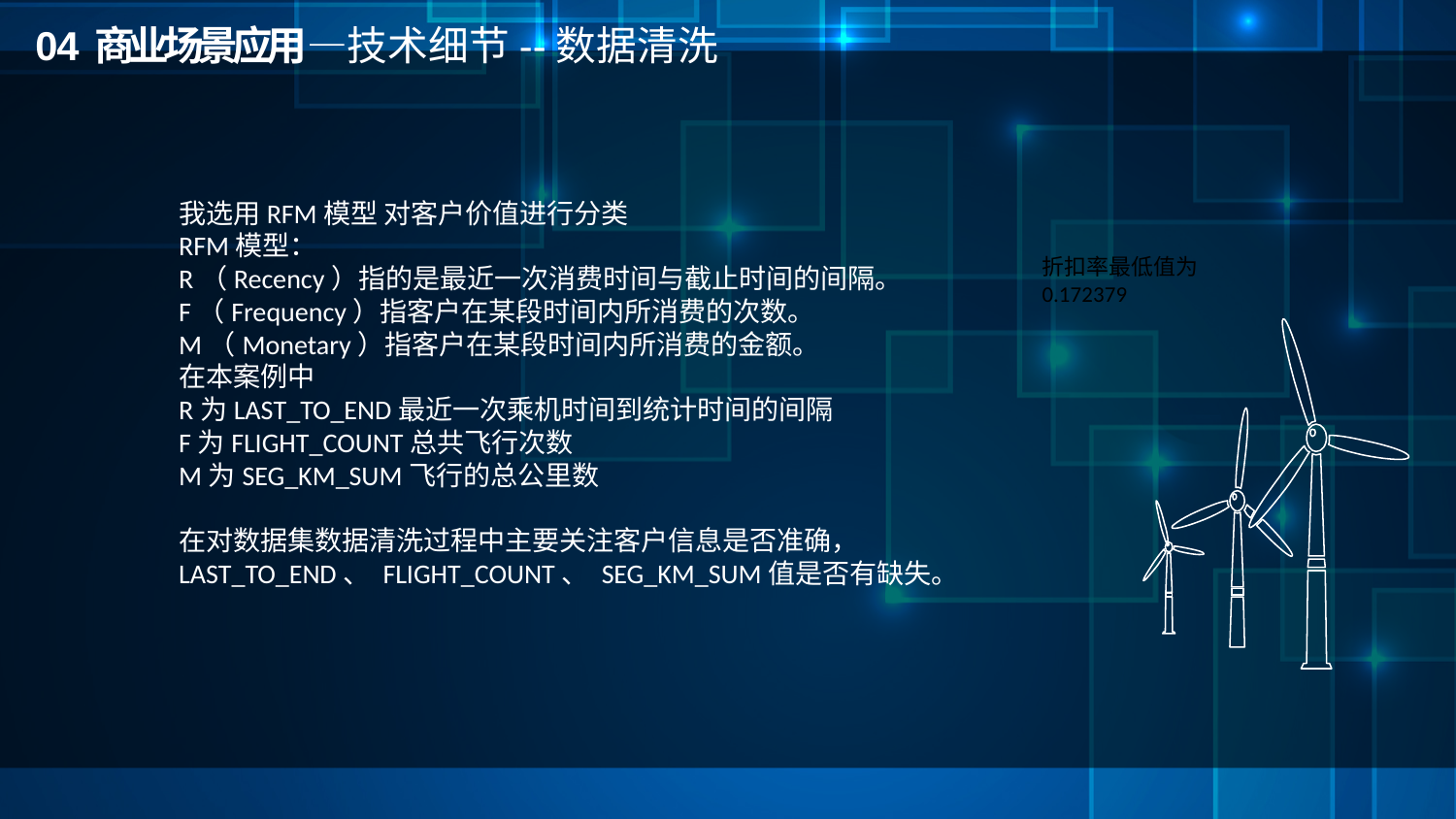

0 4 商业场景应用—技术细节--数据清洗

我选用RFM模型 对客户价值进行分类
RFM模型：
R（Recency）指的是最近一次消费时间与截止时间的间隔。
F（Frequency）指客户在某段时间内所消费的次数。
M（Monetary）指客户在某段时间内所消费的金额。
在本案例中
R为LAST_TO_END最近一次乘机时间到统计时间的间隔
F为FLIGHT_COUNT总共飞行次数
M为SEG_KM_SUM飞行的总公里数

在对数据集数据清洗过程中主要关注客户信息是否准确， LAST_TO_END、 FLIGHT_COUNT、 SEG_KM_SUM值是否有缺失。
折扣率最低值为0.172379